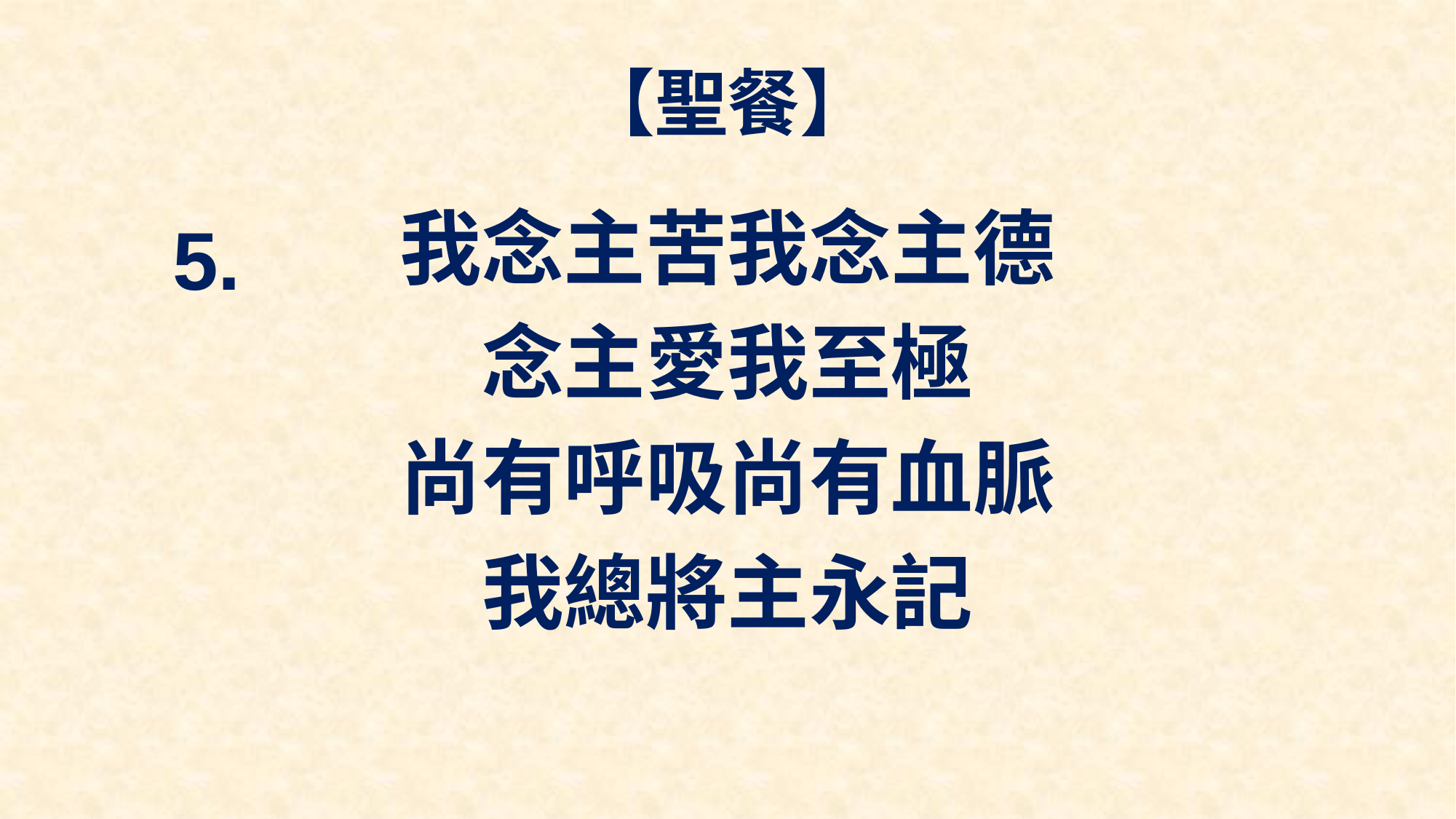

# 【聖餐】
我念主苦我念主德
念主愛我至極
尚有呼吸尚有血脈
我總將主永記
5.